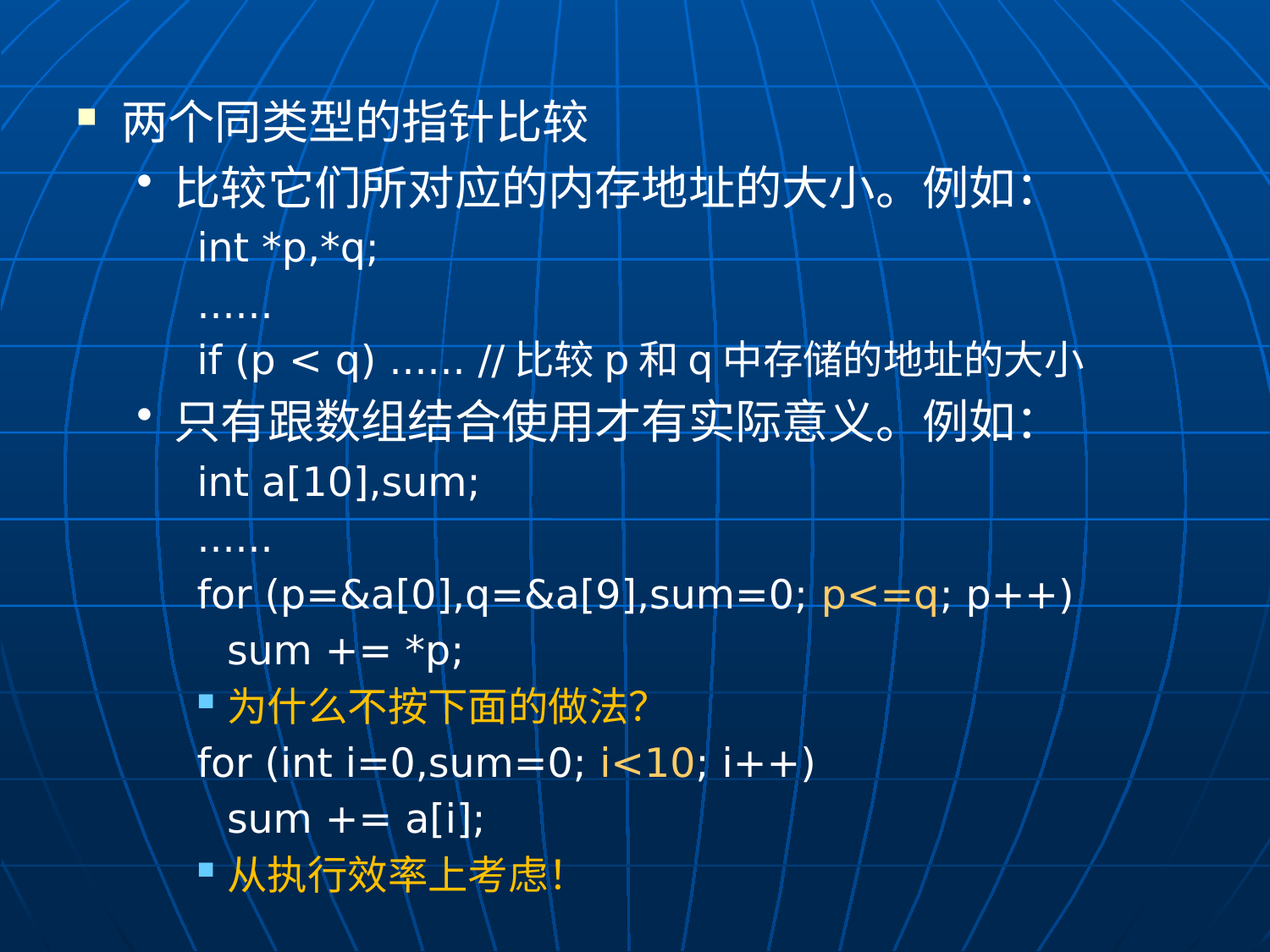

两个同类型的指针比较
比较它们所对应的内存地址的大小。例如：
int *p,*q;
......
if (p < q) ...... //比较p和q中存储的地址的大小
只有跟数组结合使用才有实际意义。例如：
int a[10],sum;
......
for (p=&a[0],q=&a[9],sum=0; p<=q; p++)
	sum += *p;
为什么不按下面的做法？
for (int i=0,sum=0; i<10; i++)
	sum += a[i];
从执行效率上考虑！